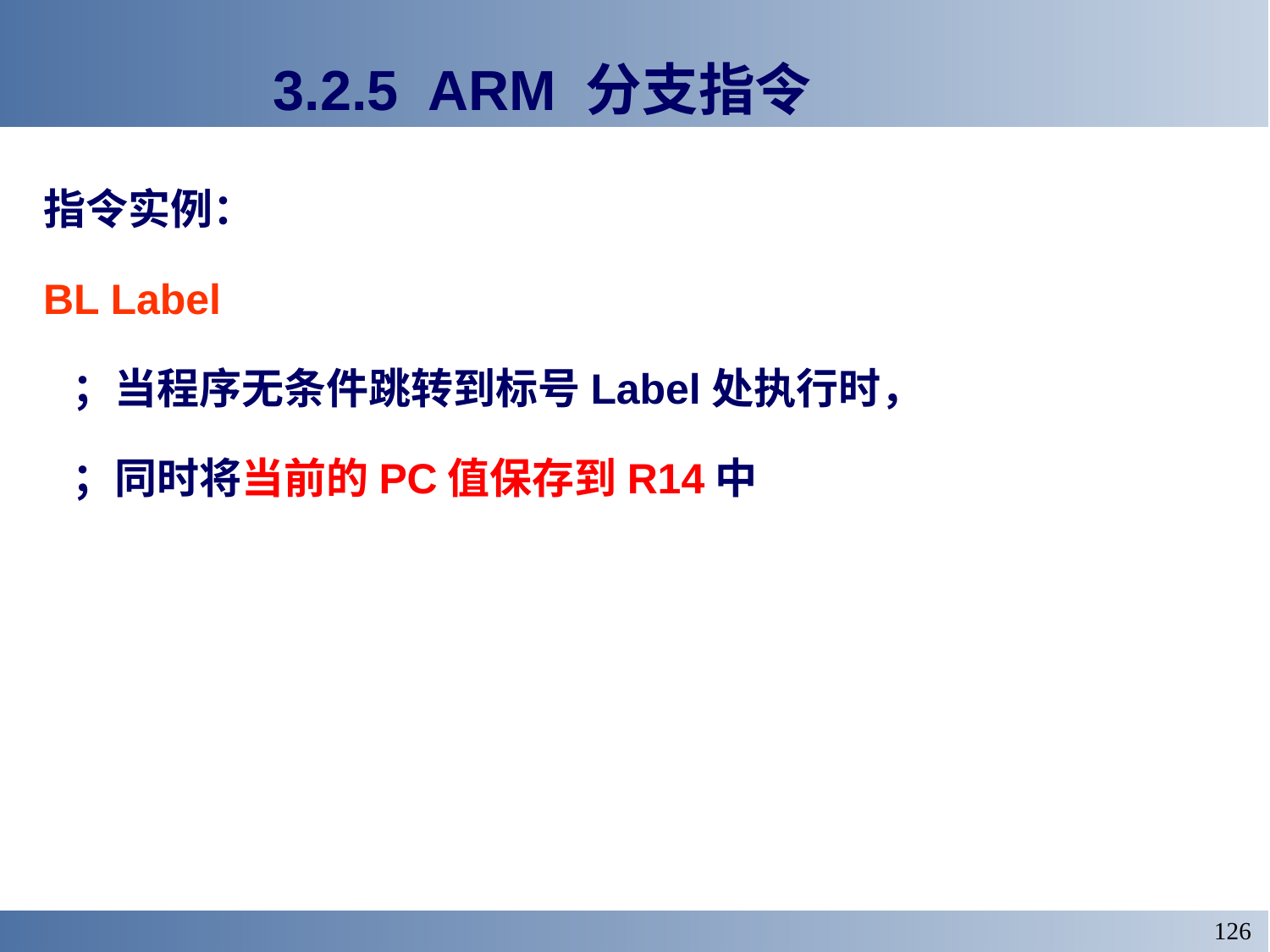

# 3.2.5  ARM 分支指令
指令实例：
BL Label
  ；当程序无条件跳转到标号Label处执行时，
  ；同时将当前的PC值保存到R14中